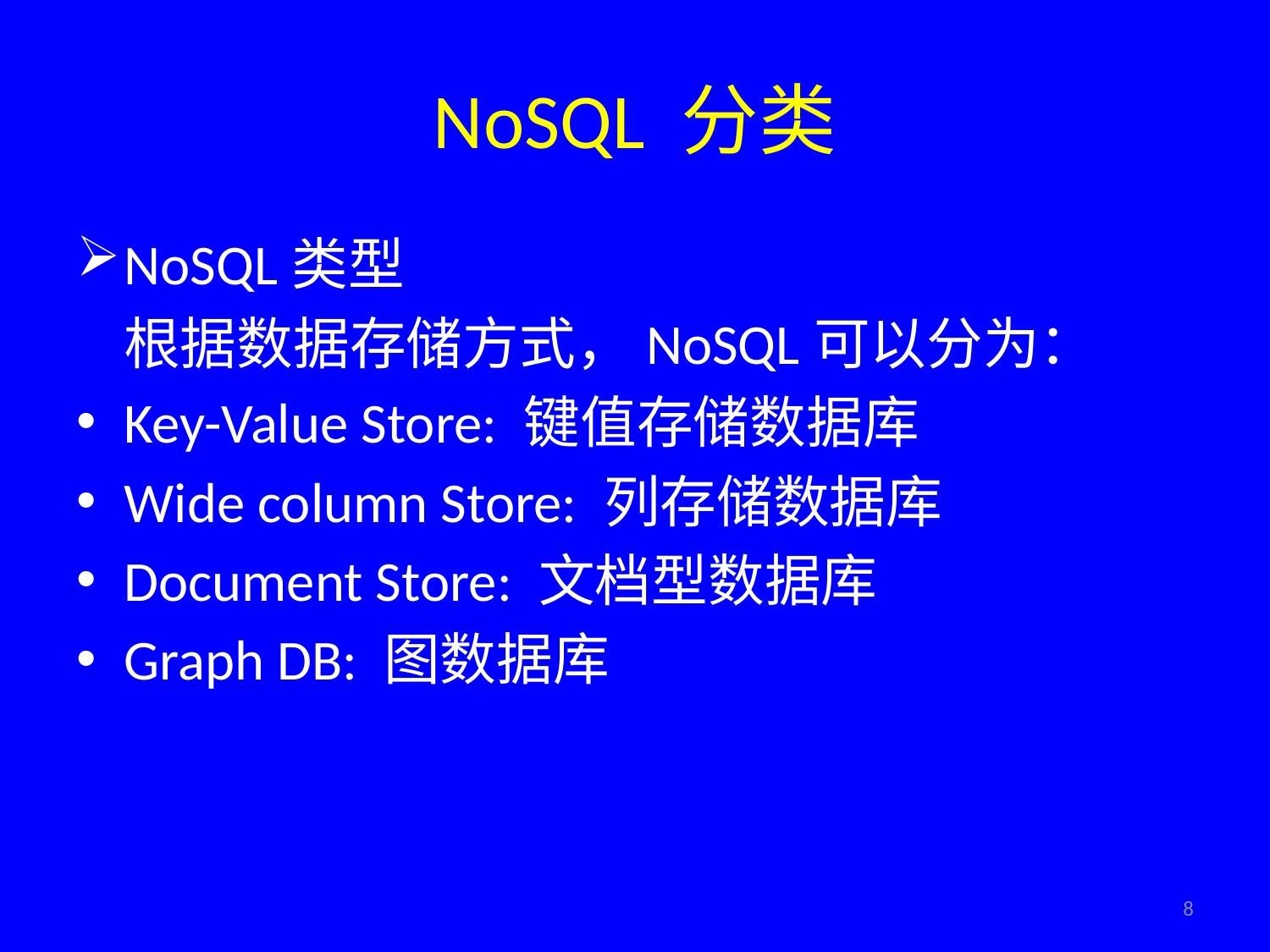

# NoSQL 分类
NoSQL类型
	根据数据存储方式，NoSQL可以分为：
Key-Value Store: 键值存储数据库
Wide column Store: 列存储数据库
Document Store: 文档型数据库
Graph DB: 图数据库
8